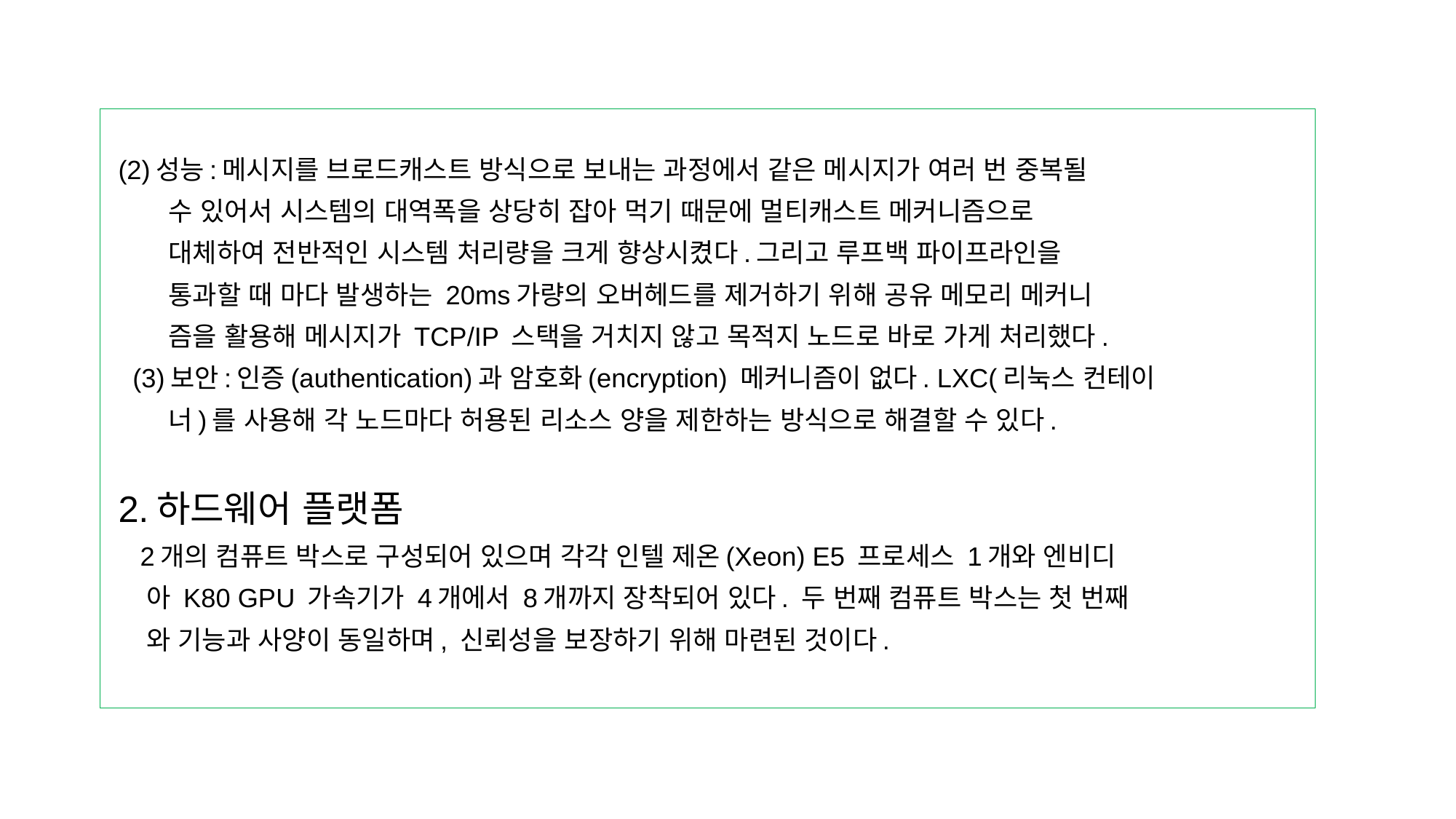

(2)성능:메시지를 브로드캐스트 방식으로 보내는 과정에서 같은 메시지가 여러 번 중복될
       수 있어서 시스템의 대역폭을 상당히 잡아 먹기 때문에 멀티캐스트 메커니즘으로
       대체하여 전반적인 시스템 처리량을 크게 향상시켰다.그리고 루프백 파이프라인을
       통과할 때 마다 발생하는 20ms가량의 오버헤드를 제거하기 위해 공유 메모리 메커니
       즘을 활용해 메시지가 TCP/IP 스택을 거치지 않고 목적지 노드로 바로 가게 처리했다.
   (3)보안:인증(authentication)과 암호화(encryption) 메커니즘이 없다. LXC(리눅스 컨테이
       너)를 사용해 각 노드마다 허용된 리소스 양을 제한하는 방식으로 해결할 수 있다.

 2.하드웨어 플랫폼
    2개의 컴퓨트 박스로 구성되어 있으며 각각 인텔 제온(Xeon) E5 프로세스 1개와 엔비디
    아 K80 GPU 가속기가 4개에서 8개까지 장착되어 있다. 두 번째 컴퓨트 박스는 첫 번째
    와 기능과 사양이 동일하며, 신뢰성을 보장하기 위해 마련된 것이다.